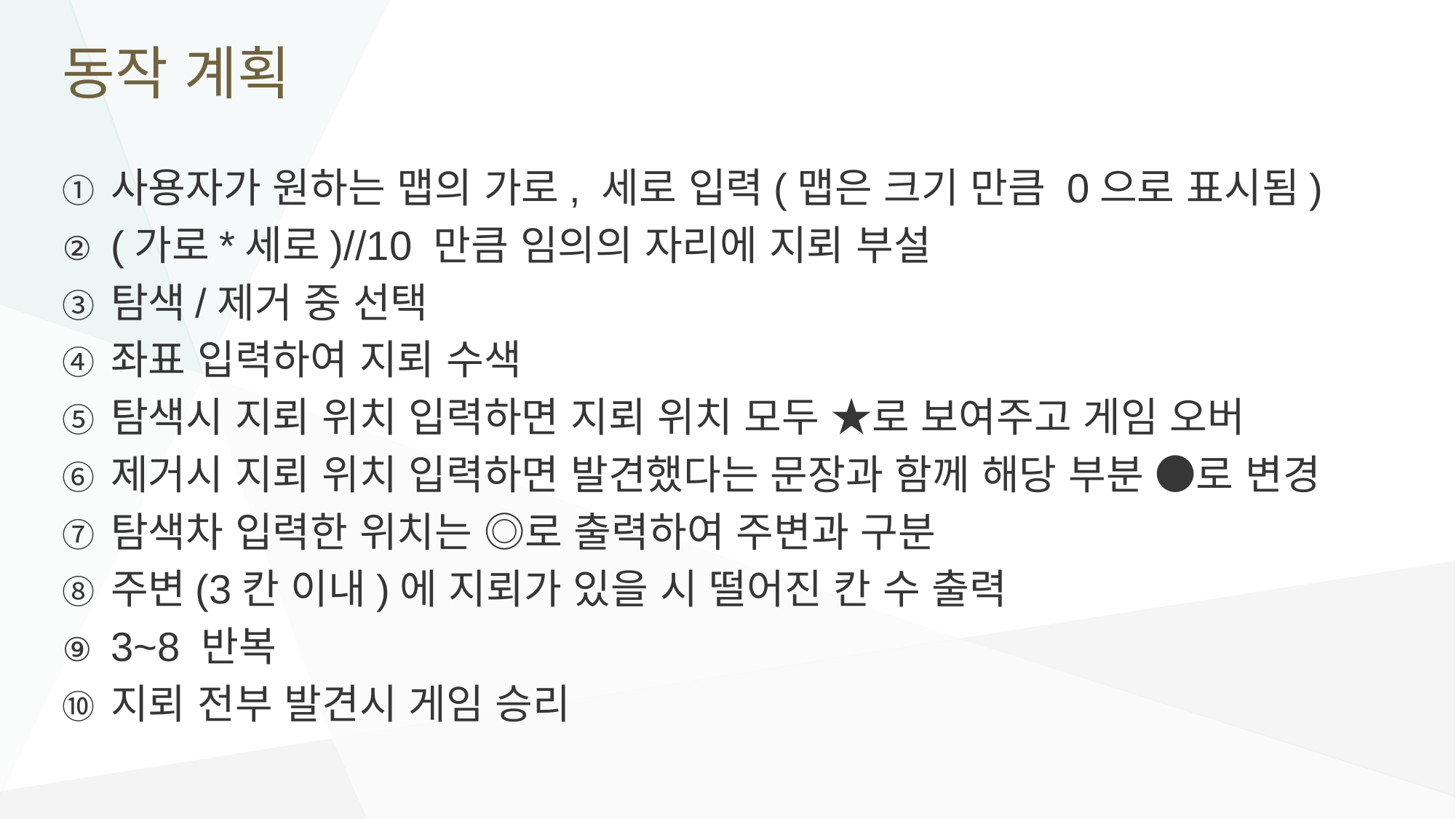

# 동작 계획
사용자가 원하는 맵의 가로, 세로 입력(맵은 크기 만큼 0으로 표시됨)
(가로*세로)//10 만큼 임의의 자리에 지뢰 부설
탐색/제거 중 선택
좌표 입력하여 지뢰 수색
탐색시 지뢰 위치 입력하면 지뢰 위치 모두 ★로 보여주고 게임 오버
제거시 지뢰 위치 입력하면 발견했다는 문장과 함께 해당 부분 ●로 변경
탐색차 입력한 위치는 ◎로 출력하여 주변과 구분
주변(3칸 이내)에 지뢰가 있을 시 떨어진 칸 수 출력
3~8 반복
지뢰 전부 발견시 게임 승리